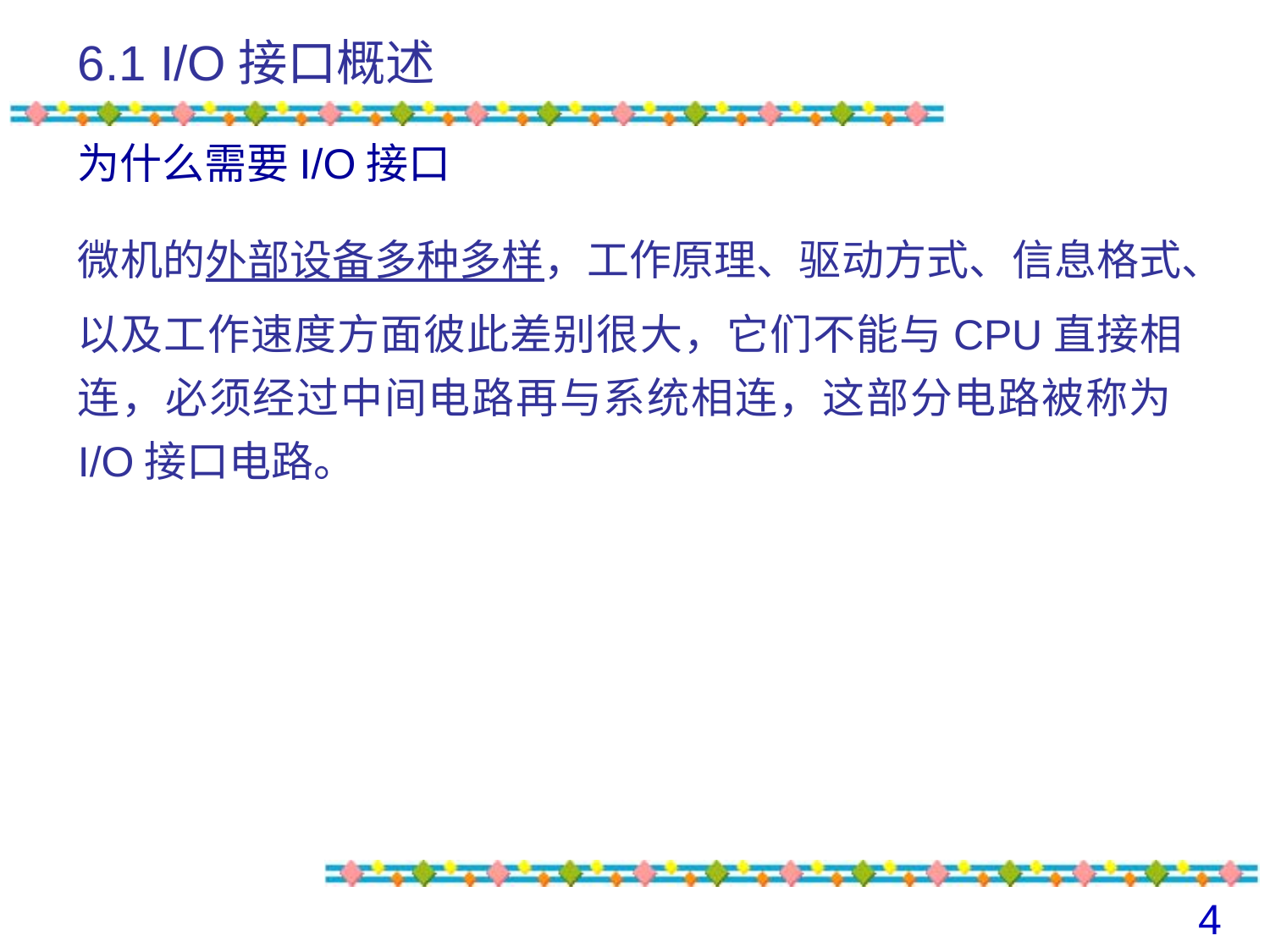

# 6.1 I/O接口概述
为什么需要I/O接口
微机的外部设备多种多样，工作原理、驱动方式、信息格式、以及工作速度方面彼此差别很大，它们不能与CPU直接相连，必须经过中间电路再与系统相连，这部分电路被称为I/O接口电路。